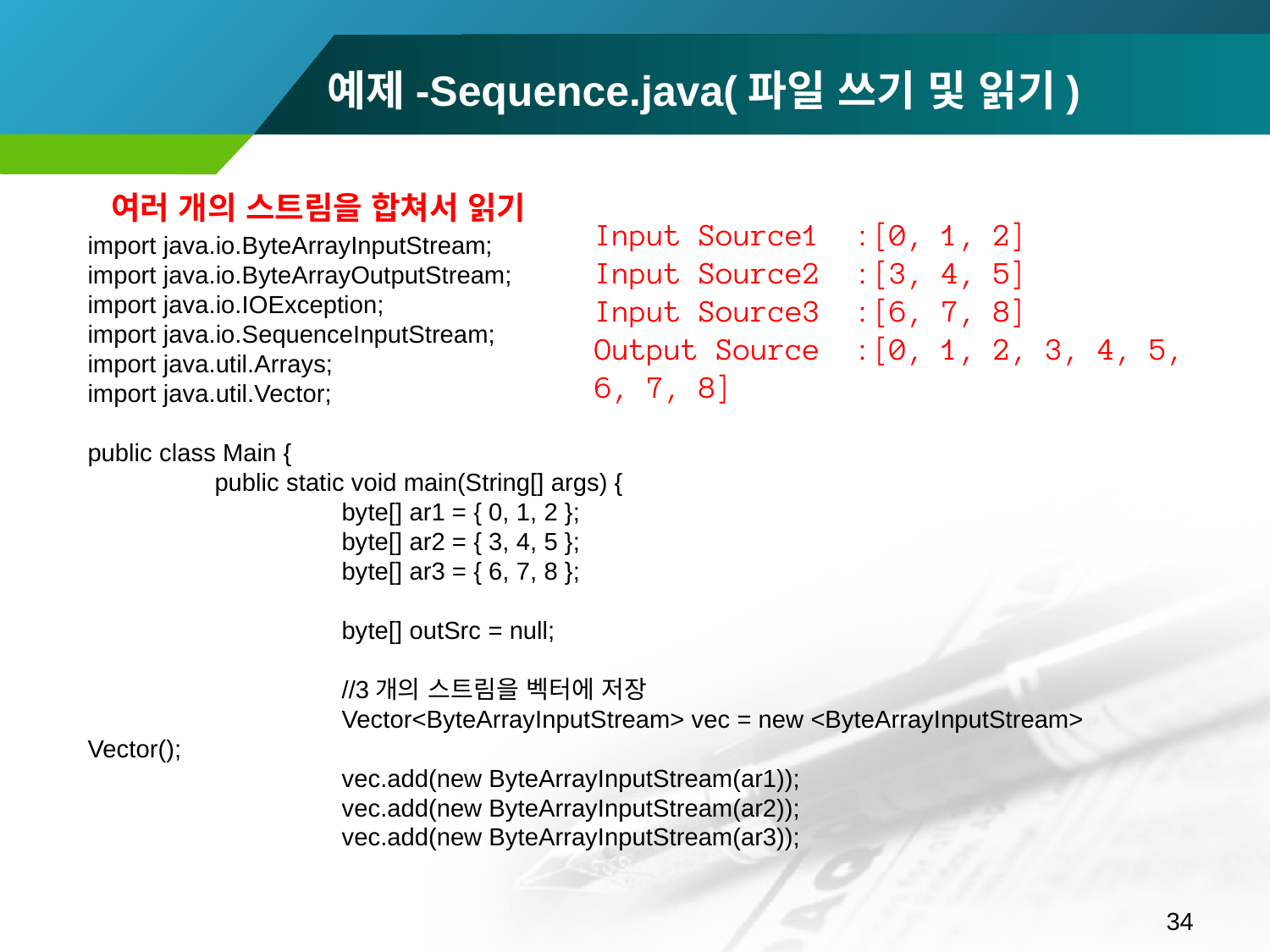

예제-Sequence.java(파일 쓰기 및 읽기)
여러 개의 스트림을 합쳐서 읽기
Input Source1  :[0, 1, 2]
Input Source2  :[3, 4, 5]
Input Source3  :[6, 7, 8]
Output Source  :[0, 1, 2, 3, 4, 5, 6, 7, 8]
import java.io.ByteArrayInputStream;
import java.io.ByteArrayOutputStream;
import java.io.IOException;
import java.io.SequenceInputStream;
import java.util.Arrays;
import java.util.Vector;

public class Main {
	public static void main(String[] args) {
		byte[] ar1 = { 0, 1, 2 };
		byte[] ar2 = { 3, 4, 5 };
		byte[] ar3 = { 6, 7, 8 };

		byte[] outSrc = null;

		//3개의 스트림을 벡터에 저장
		Vector<ByteArrayInputStream> vec = new <ByteArrayInputStream> Vector();
		vec.add(new ByteArrayInputStream(ar1));
		vec.add(new ByteArrayInputStream(ar2));
		vec.add(new ByteArrayInputStream(ar3));
34